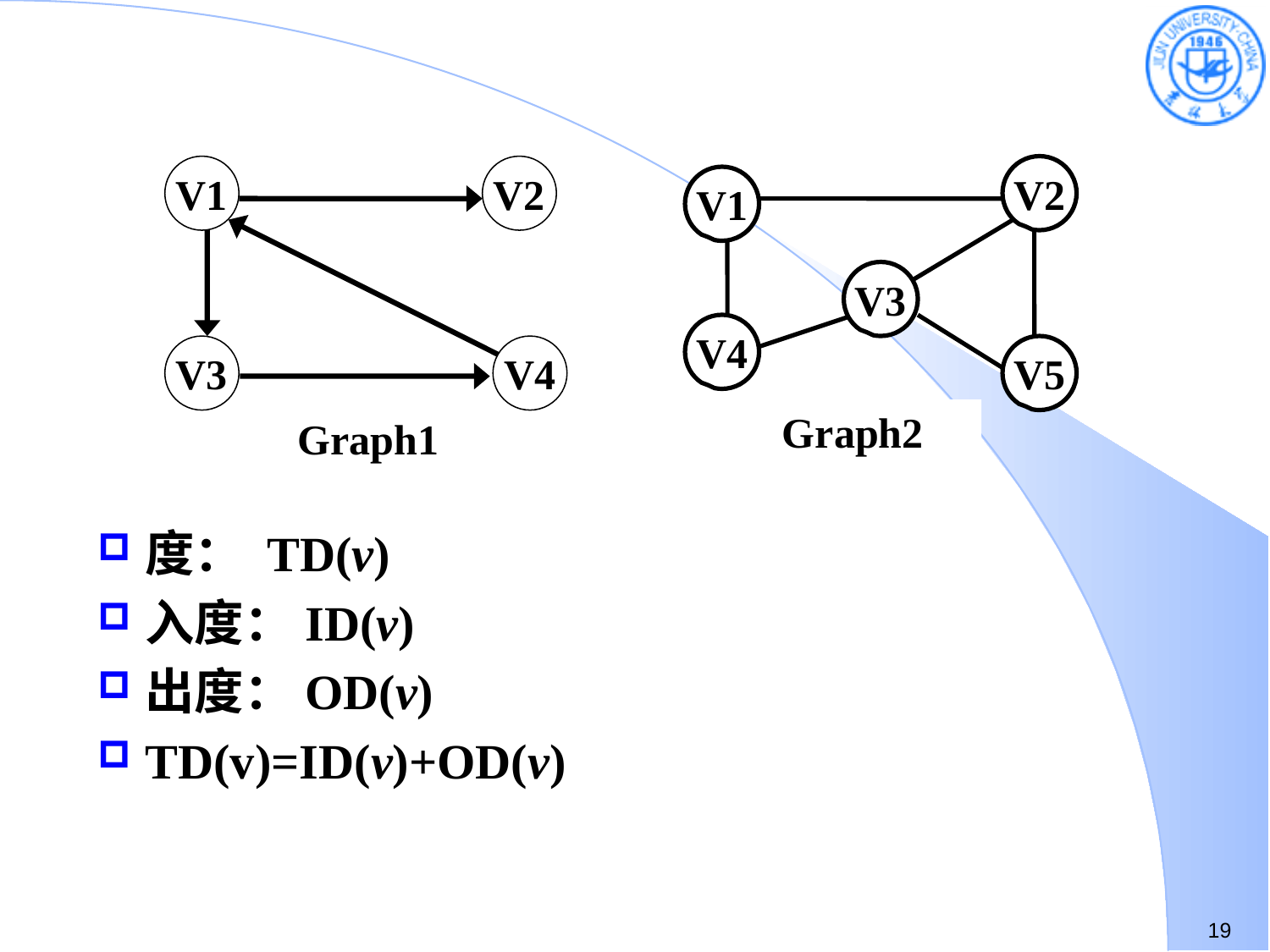

V1
V2

V3
V4

Graph1
V2
V1

V3
V4

V5
Graph2
度： TD(v)
入度：ID(v)
出度：OD(v)
TD(v)=ID(v)+OD(v)